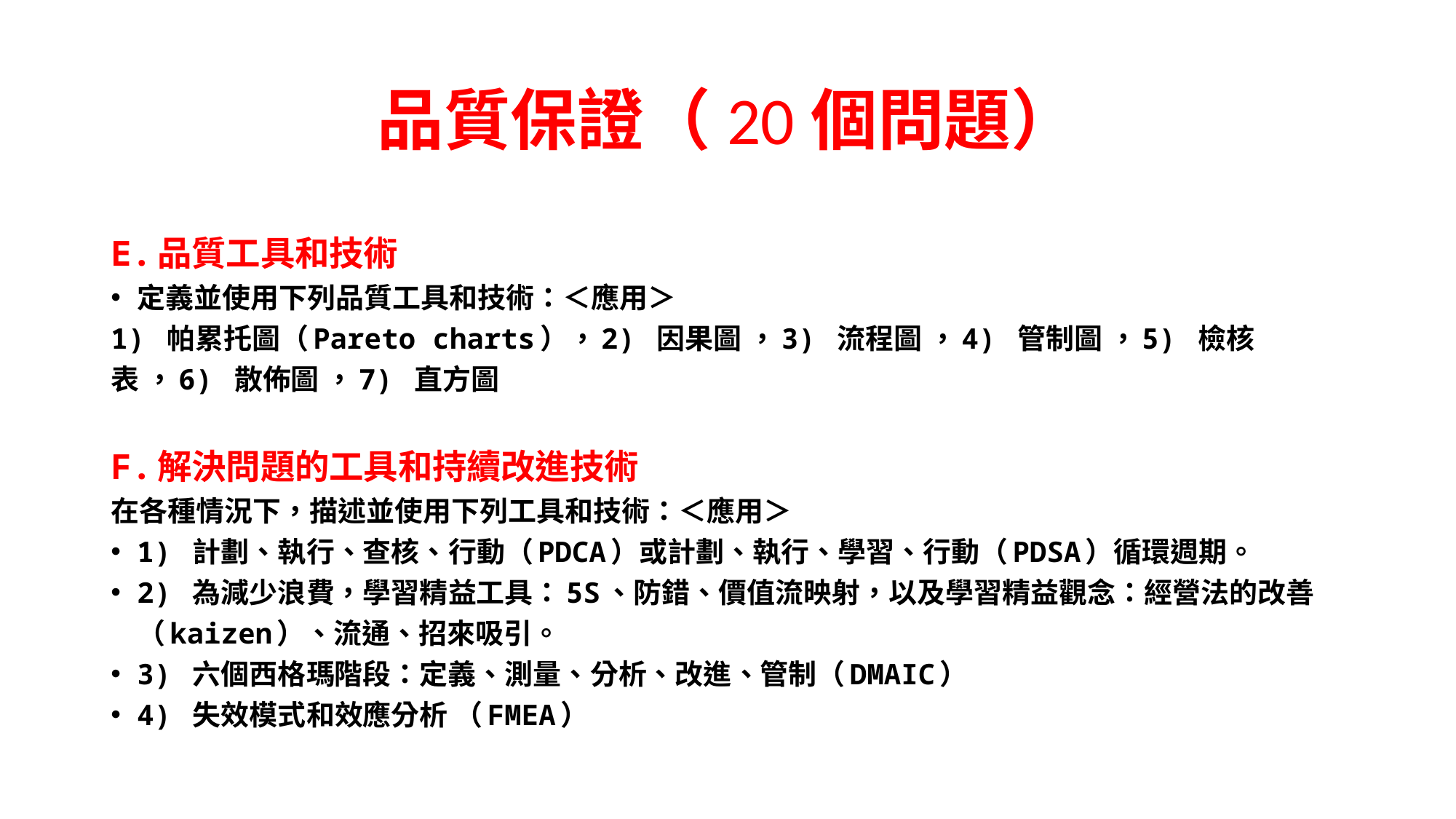

# 品質保證（20個問題）
E.品質工具和技術
定義並使用下列品質工具和技術：＜應用＞
1) 帕累托圖（Pareto charts），2) 因果圖 ，3) 流程圖 ，4) 管制圖 ，5) 檢核表 ，6) 散佈圖 ，7) 直方圖

F.解決問題的工具和持續改進技術
在各種情況下，描述並使用下列工具和技術：＜應用＞
1) 計劃、執行、查核、行動（PDCA）或計劃、執行、學習、行動（PDSA）循環週期。
2) 為減少浪費，學習精益工具：5S、防錯、價值流映射，以及學習精益觀念：經營法的改善（kaizen）、流通、招來吸引。
3) 六個西格瑪階段：定義、測量、分析、改進、管制（DMAIC）
4) 失效模式和效應分析 （FMEA）